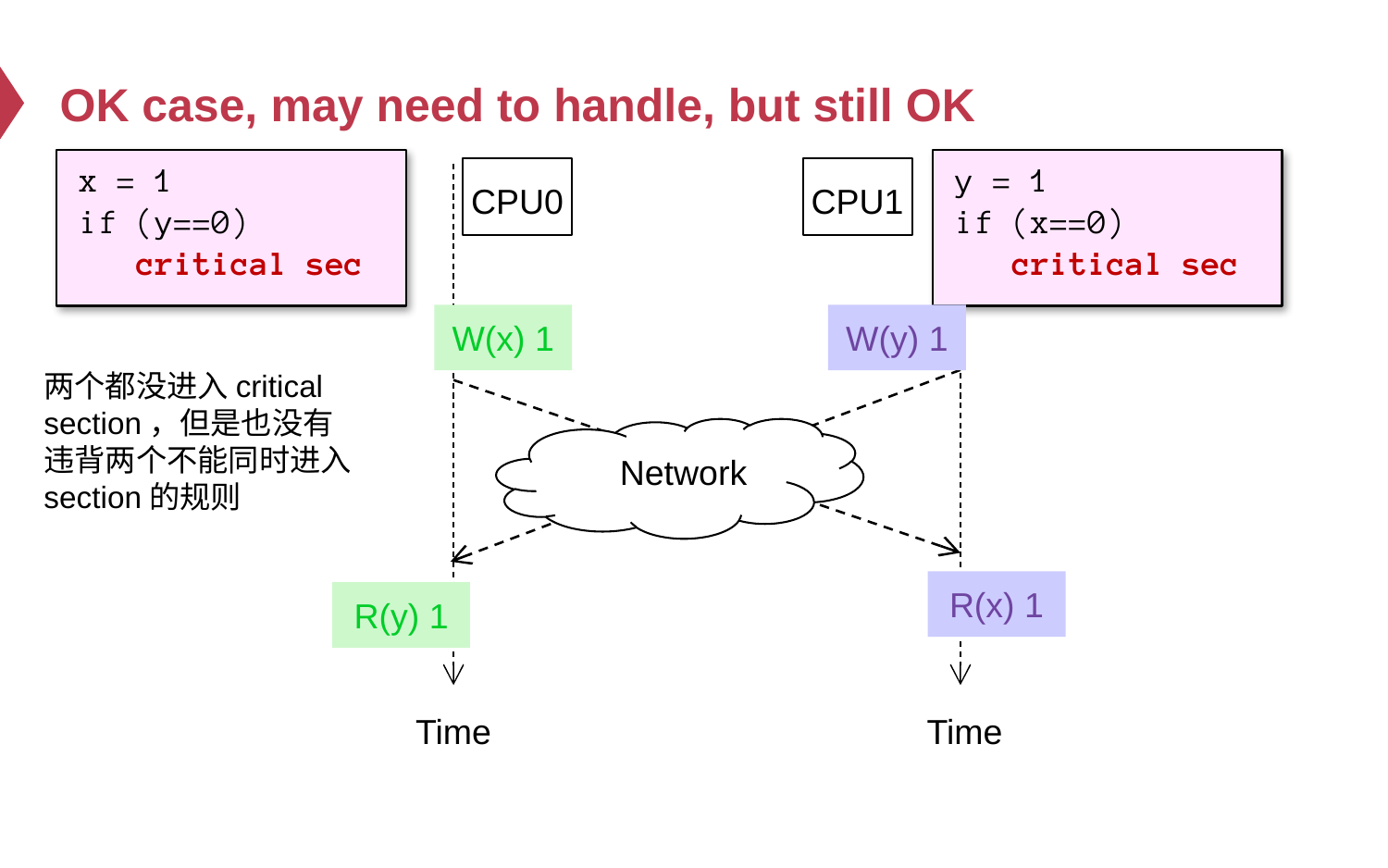

# OK case, may need to handle, but still OK

x = 1
if (y==0)
   critical sec

y = 1
if (x==0)
   critical sec

CPU0

CPU1
W(x) 1
W(y) 1
两个都没进入critical
section，但是也没有
违背两个不能同时进入
section的规则

Network
R(x) 1
R(y) 1
Time
Time
51